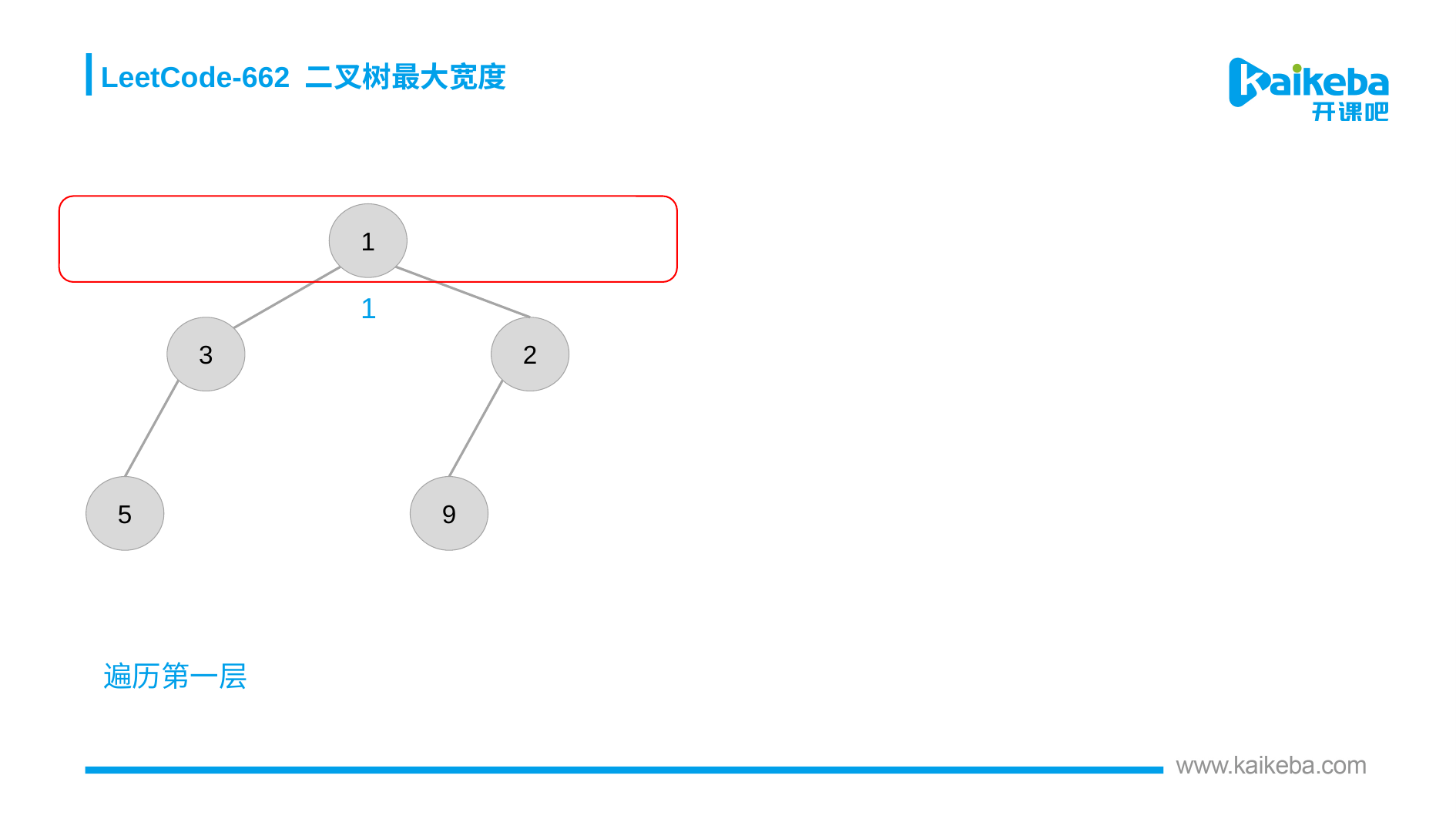

LeetCode-662 二叉树最大宽度

1
1
3
2
5
9
遍历第一层